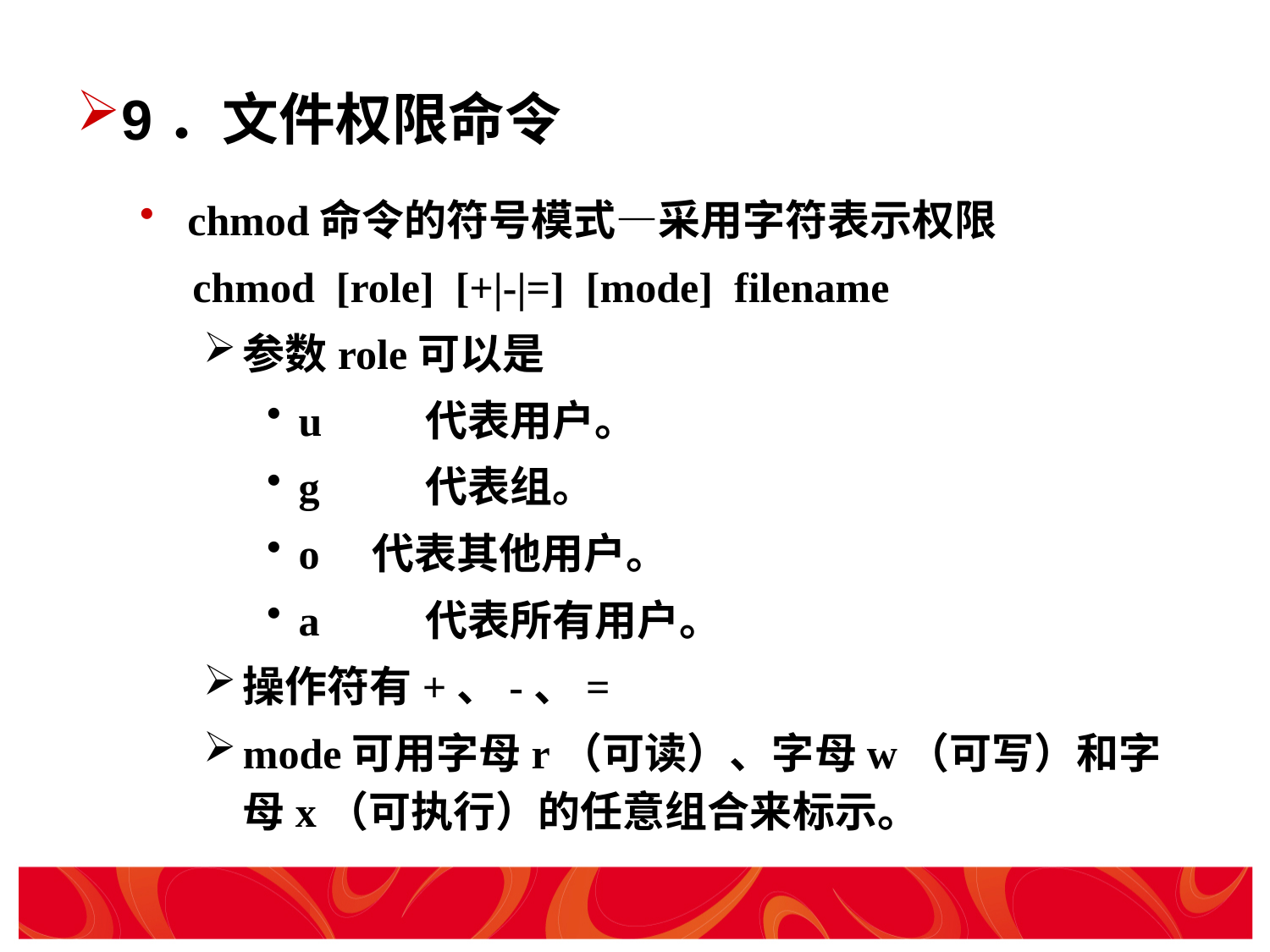

# 9．文件权限命令
chmod命令的符号模式—采用字符表示权限
     chmod  [role]  [+|-|=]  [mode]  filename
参数role可以是
u	代表用户。
g	代表组。
o　代表其他用户。
a	代表所有用户。
操作符有+、-、=
mode可用字母r（可读）、字母w（可写）和字母x（可执行）的任意组合来标示。